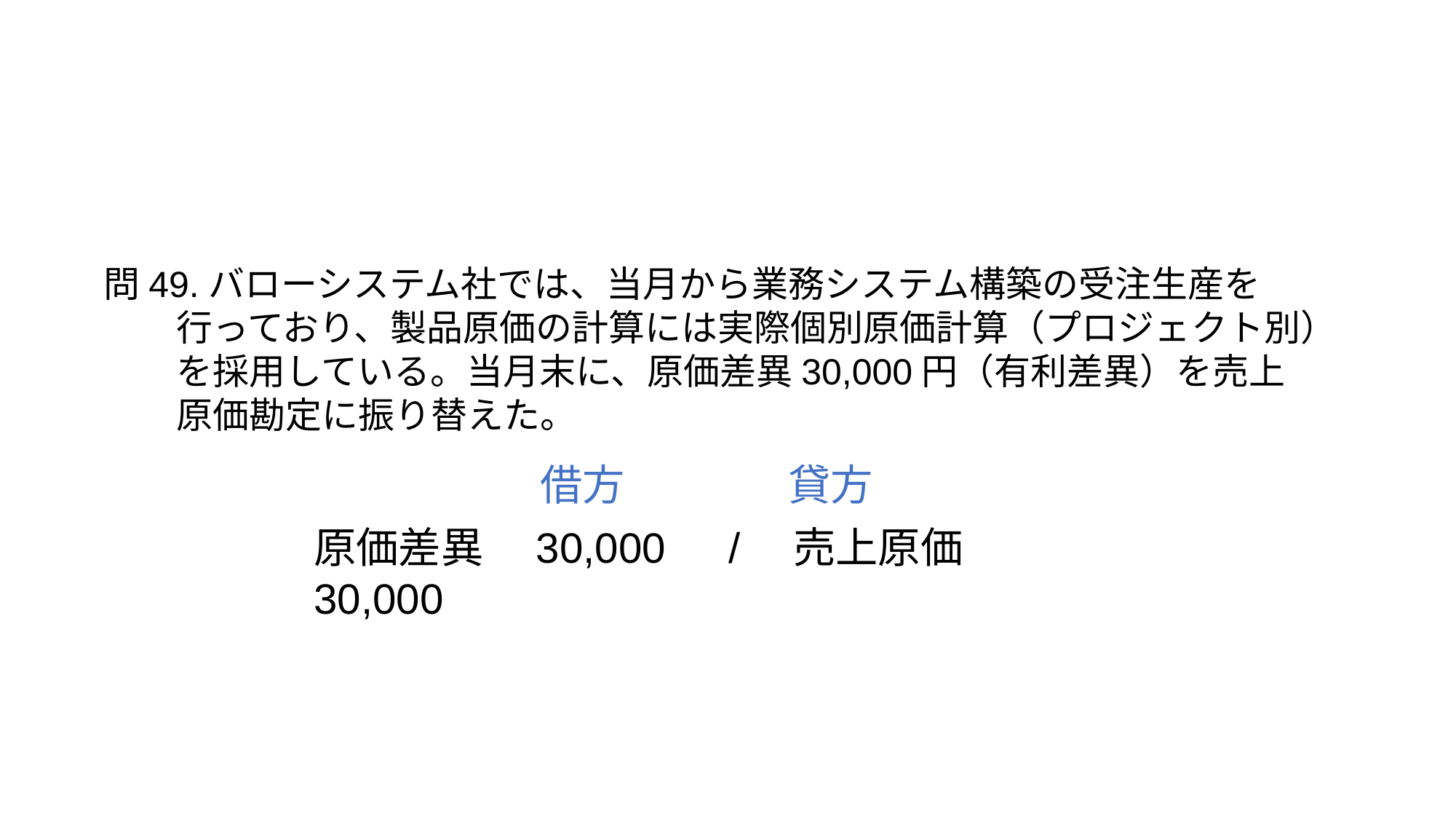

問49.バローシステム社では、当月から業務システム構築の受注生産を
　　行っており、製品原価の計算には実際個別原価計算（プロジェクト別）
　　を採用している。当月末に、原価差異30,000円（有利差異）を売上
　　原価勘定に振り替えた。
借方
貸方
原価差異　30,000　/　売上原価　30,000